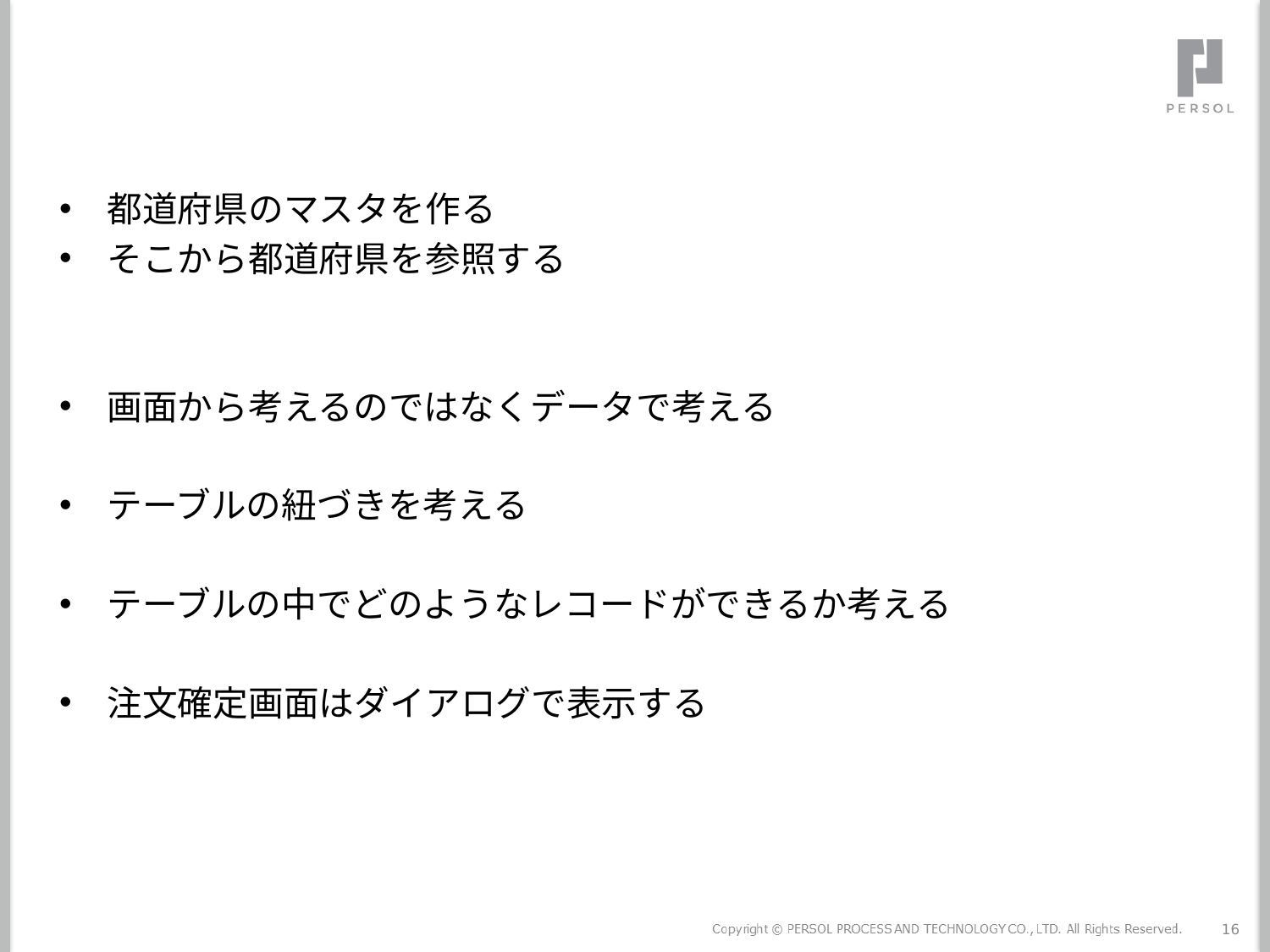

#

都道府県のマスタを作る
そこから都道府県を参照する

画面から考えるのではなくデータで考える

テーブルの紐づきを考える

テーブルの中でどのようなレコードができるか考える

注文確定画面はダイアログで表示する
16